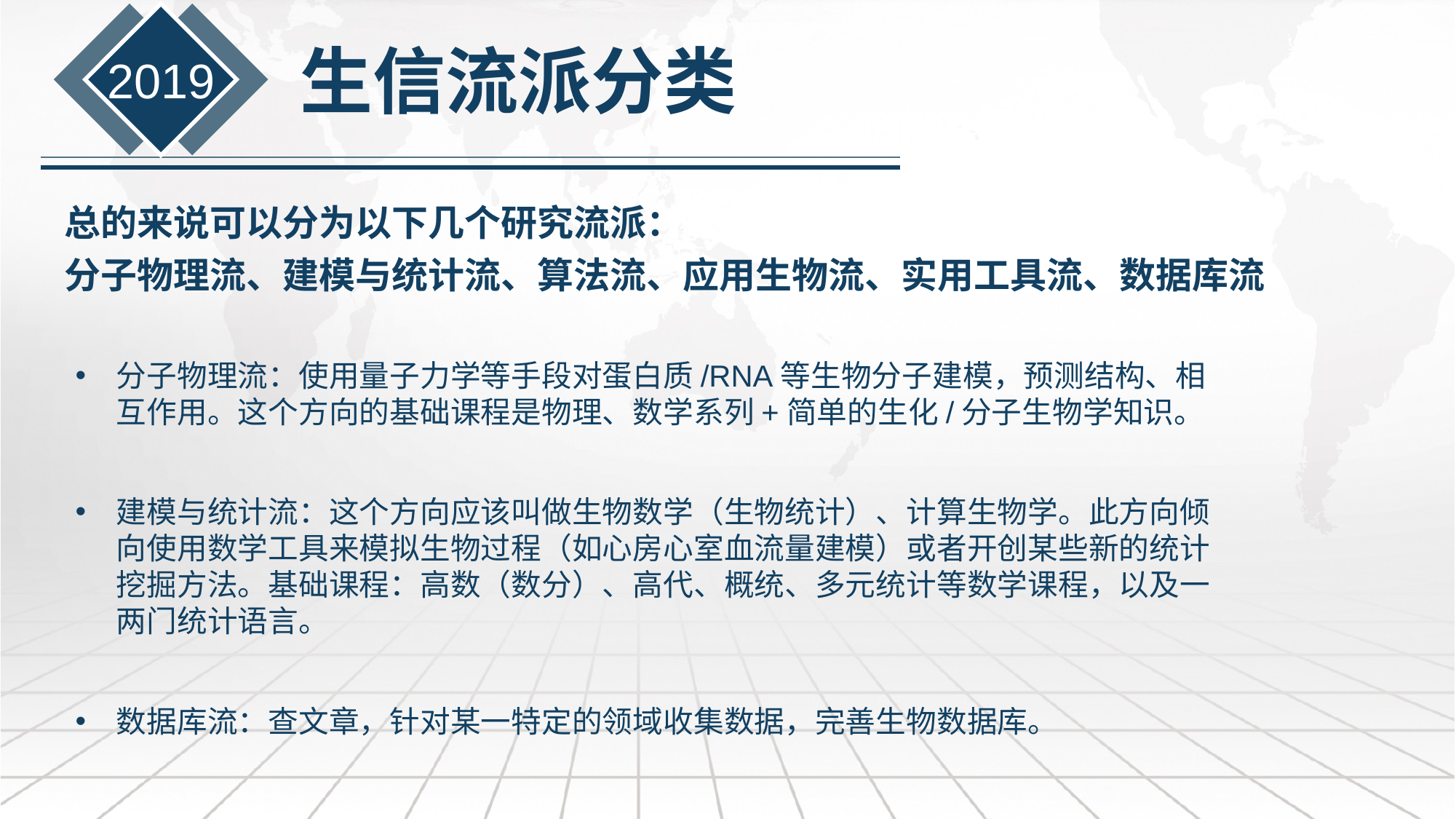

生信流派分类
2019
总的来说可以分为以下几个研究流派：
分子物理流、建模与统计流、算法流、应用生物流、实用工具流、数据库流
分子物理流：使用量子力学等手段对蛋白质/RNA等生物分子建模，预测结构、相互作用。这个方向的基础课程是物理、数学系列+简单的生化/分子生物学知识。
建模与统计流：这个方向应该叫做生物数学（生物统计）、计算生物学。此方向倾向使用数学工具来模拟生物过程（如心房心室血流量建模）或者开创某些新的统计挖掘方法。基础课程：高数（数分）、高代、概统、多元统计等数学课程，以及一两门统计语言。
数据库流：查文章，针对某一特定的领域收集数据，完善生物数据库。